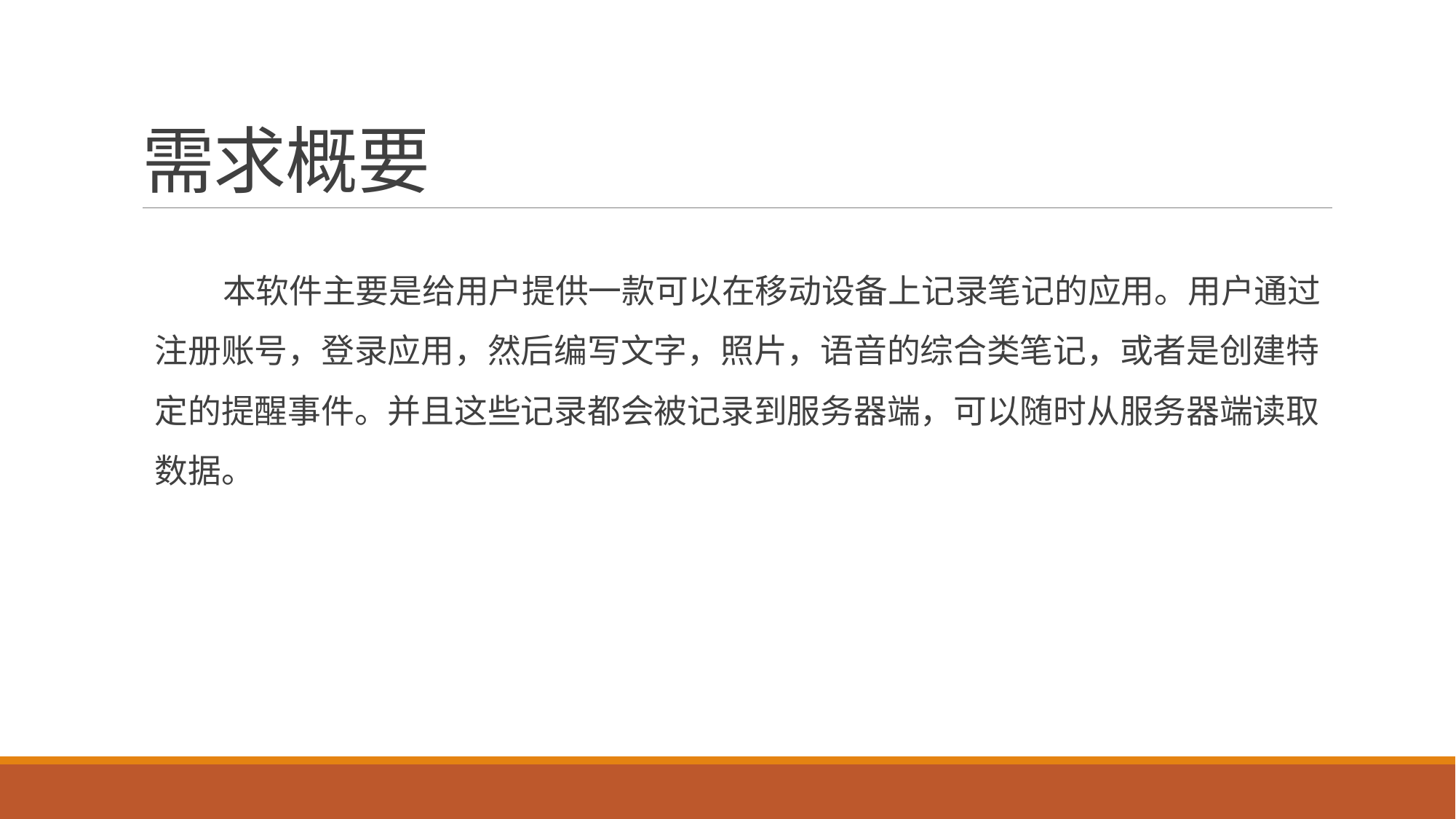

# 需求概要
        本软件主要是给用户提供一款可以在移动设备上记录笔记的应用。用户通过注册账号，登录应用，然后编写文字，照片，语音的综合类笔记，或者是创建特定的提醒事件。并且这些记录都会被记录到服务器端，可以随时从服务器端读取数据。